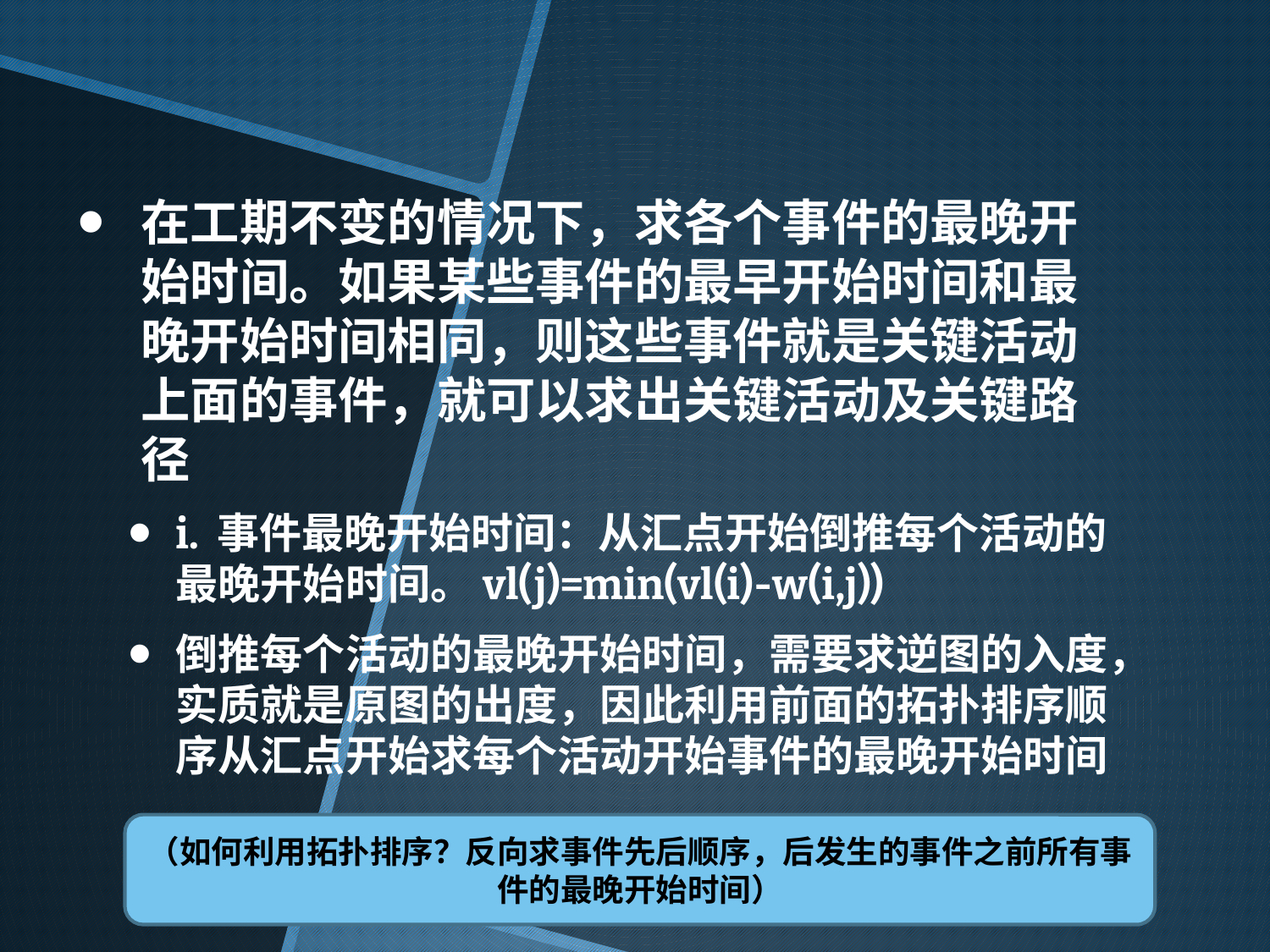

#
在工期不变的情况下，求各个事件的最晚开始时间。如果某些事件的最早开始时间和最晚开始时间相同，则这些事件就是关键活动上面的事件，就可以求出关键活动及关键路径
i. 事件最晚开始时间：从汇点开始倒推每个活动的最晚开始时间。vl(j)=min(vl(i)-w(i,j))
倒推每个活动的最晚开始时间，需要求逆图的入度，实质就是原图的出度，因此利用前面的拓扑排序顺序从汇点开始求每个活动开始事件的最晚开始时间
（如何利用拓扑排序？反向求事件先后顺序，后发生的事件之前所有事件的最晚开始时间）